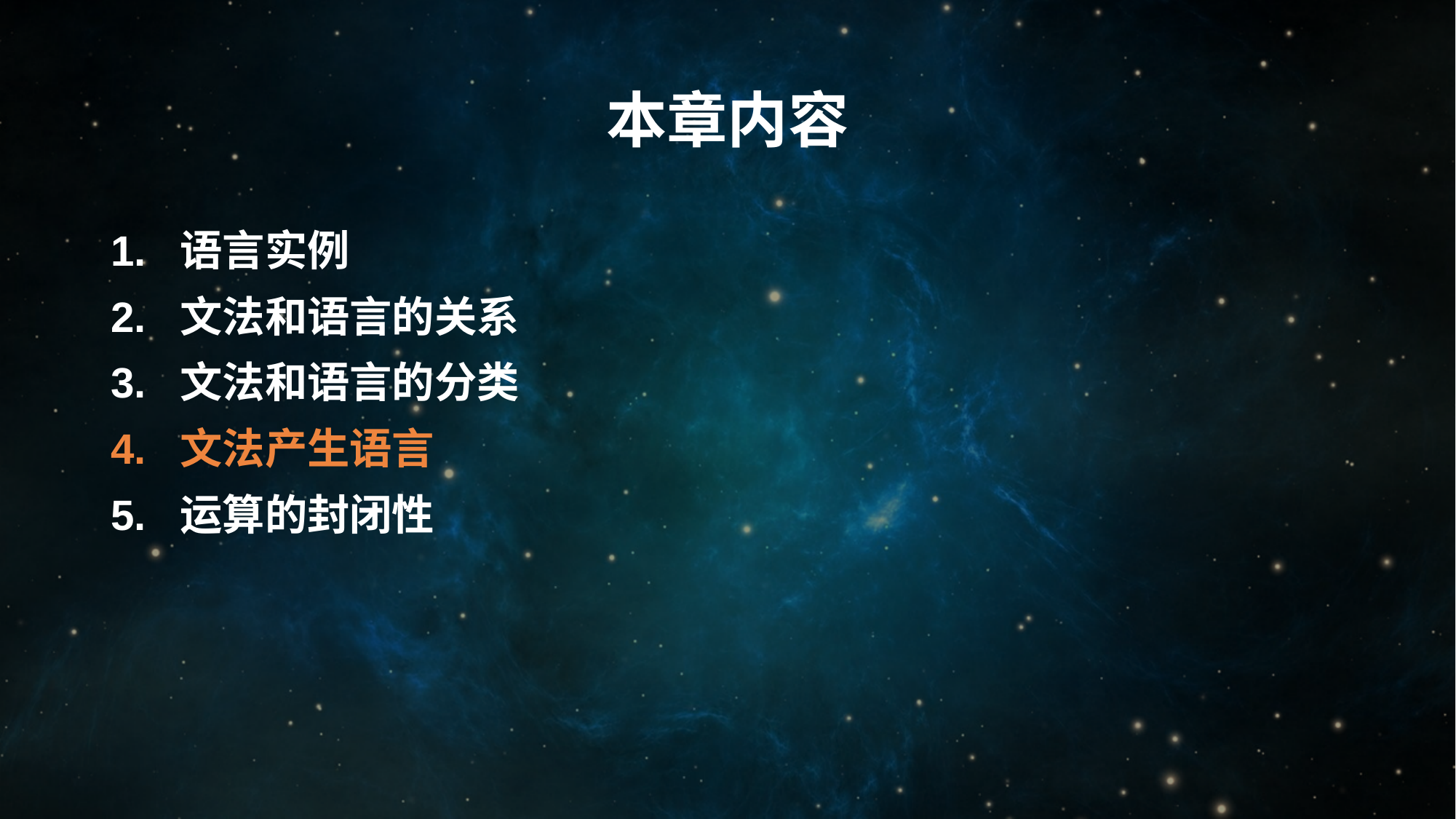

# 本章内容
1.  语言实例
2.  文法和语言的关系
3.  文法和语言的分类
4.  文法产生语言
5.  运算的封闭性